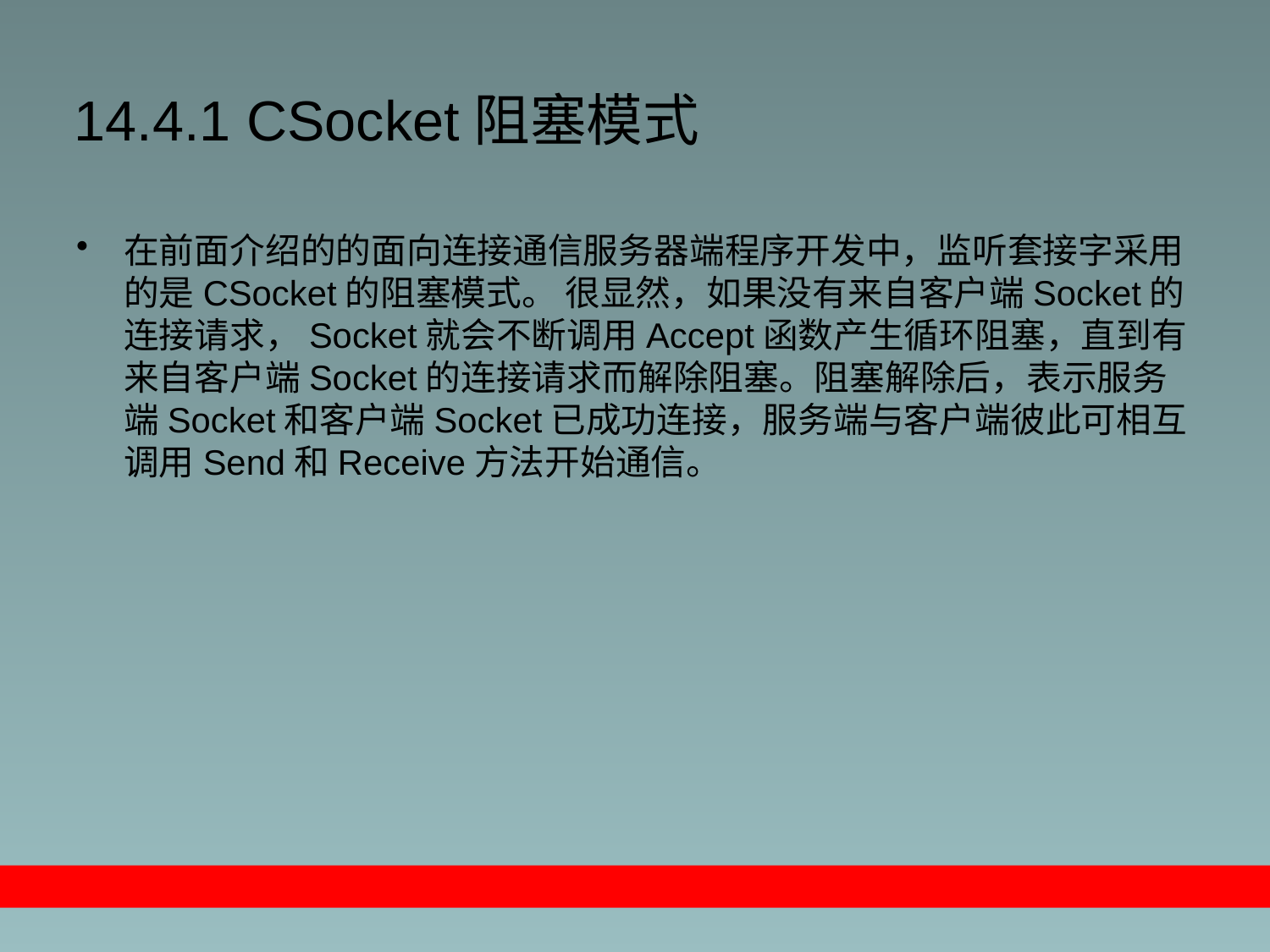

# 14.4.1 CSocket阻塞模式
在前面介绍的的面向连接通信服务器端程序开发中，监听套接字采用的是CSocket的阻塞模式。 很显然，如果没有来自客户端Socket的连接请求，Socket就会不断调用Accept函数产生循环阻塞，直到有来自客户端Socket的连接请求而解除阻塞。阻塞解除后，表示服务端Socket和客户端Socket已成功连接，服务端与客户端彼此可相互调用Send和Receive方法开始通信。